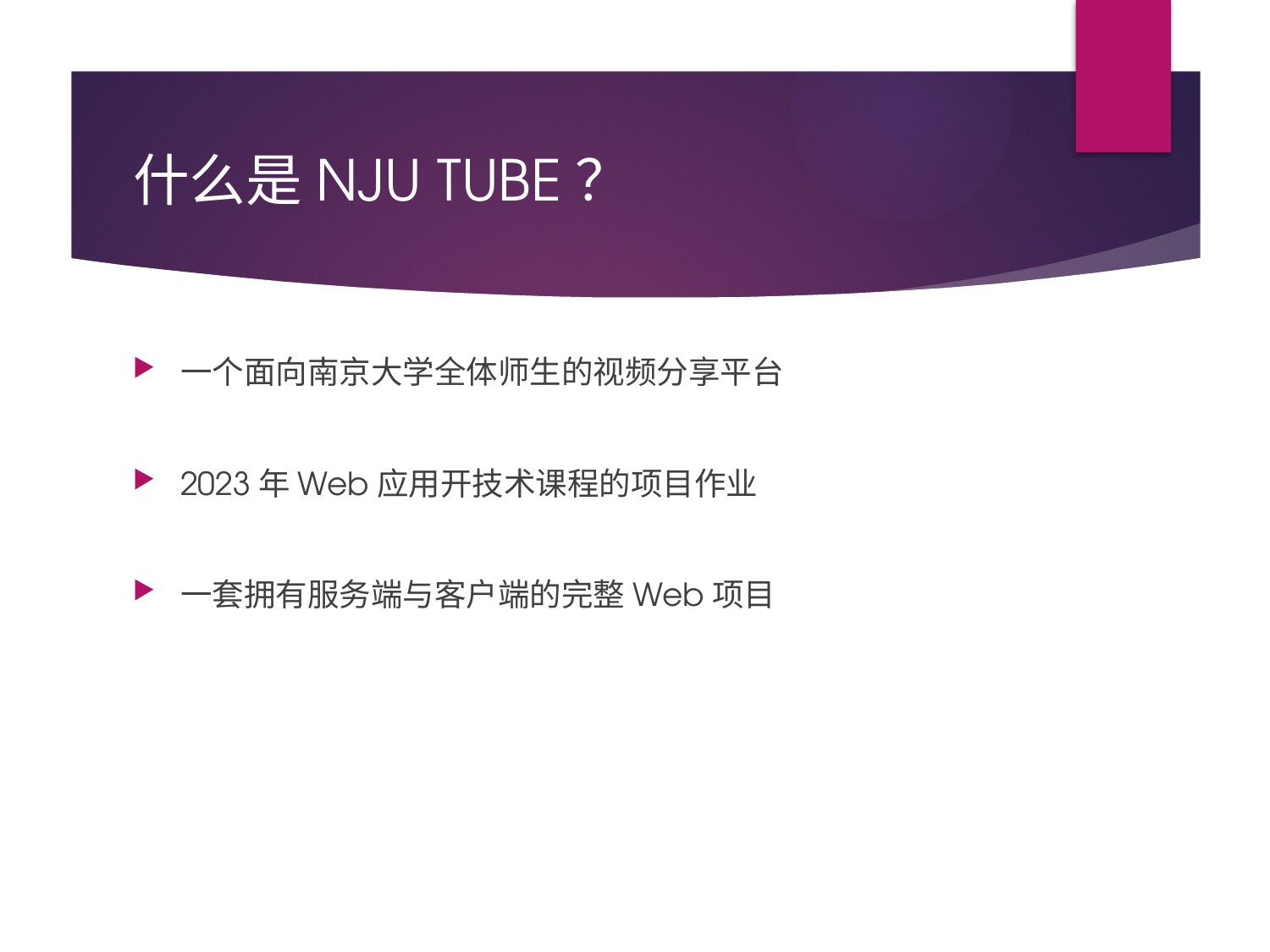

# 什么是NJU TUBE？
一个面向南京大学全体师生的视频分享平台

2023年Web应用开技术课程的项目作业

一套拥有服务端与客户端的完整Web项目